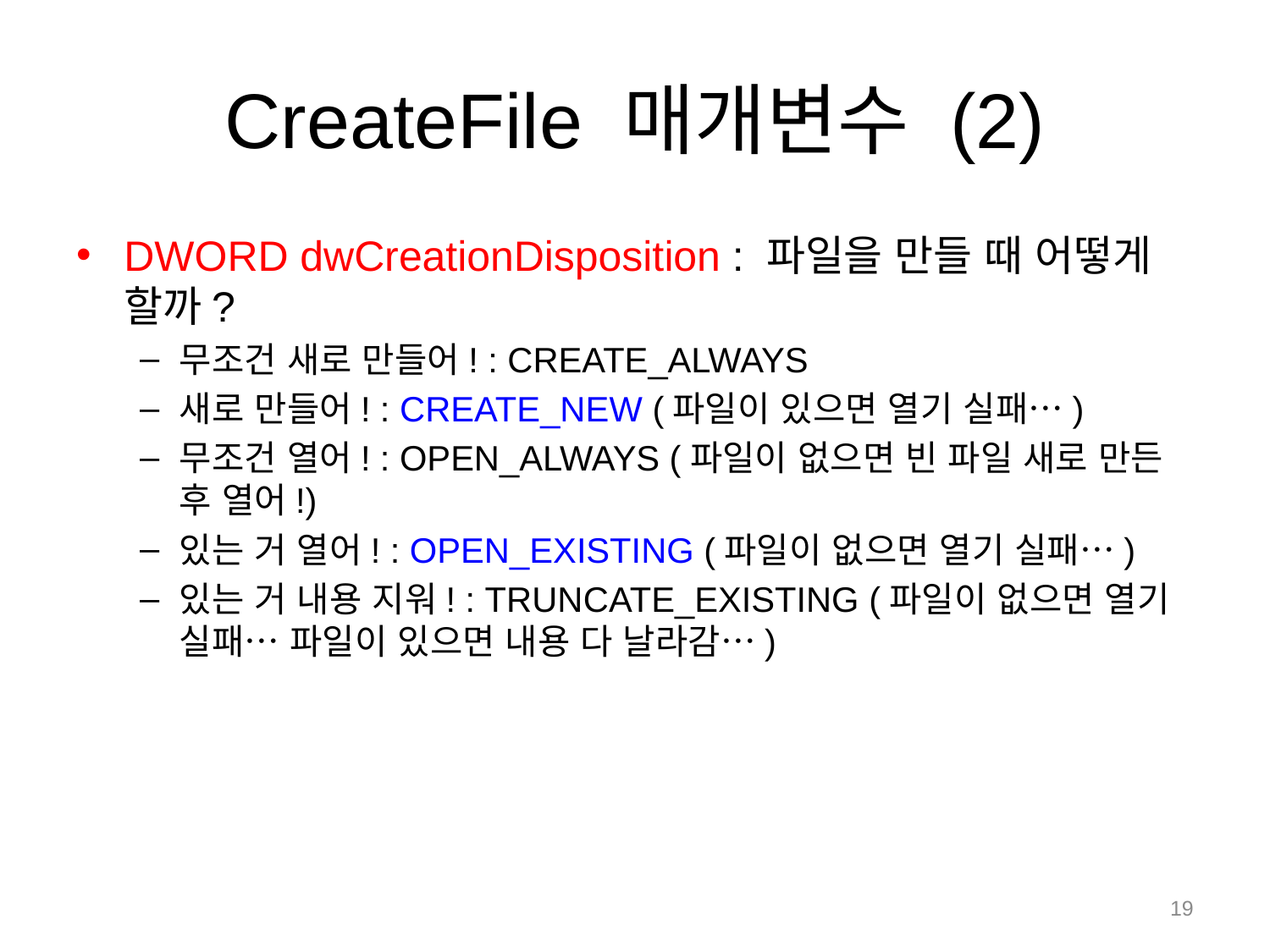

# CreateFile 매개변수 (2)
DWORD dwCreationDisposition : 파일을 만들 때 어떻게 할까?
무조건 새로 만들어! : CREATE_ALWAYS
새로 만들어! : CREATE_NEW (파일이 있으면 열기 실패…)
무조건 열어! : OPEN_ALWAYS (파일이 없으면 빈 파일 새로 만든 후 열어!)
있는 거 열어! : OPEN_EXISTING (파일이 없으면 열기 실패…)
있는 거 내용 지워! : TRUNCATE_EXISTING (파일이 없으면 열기 실패… 파일이 있으면 내용 다 날라감…)
19